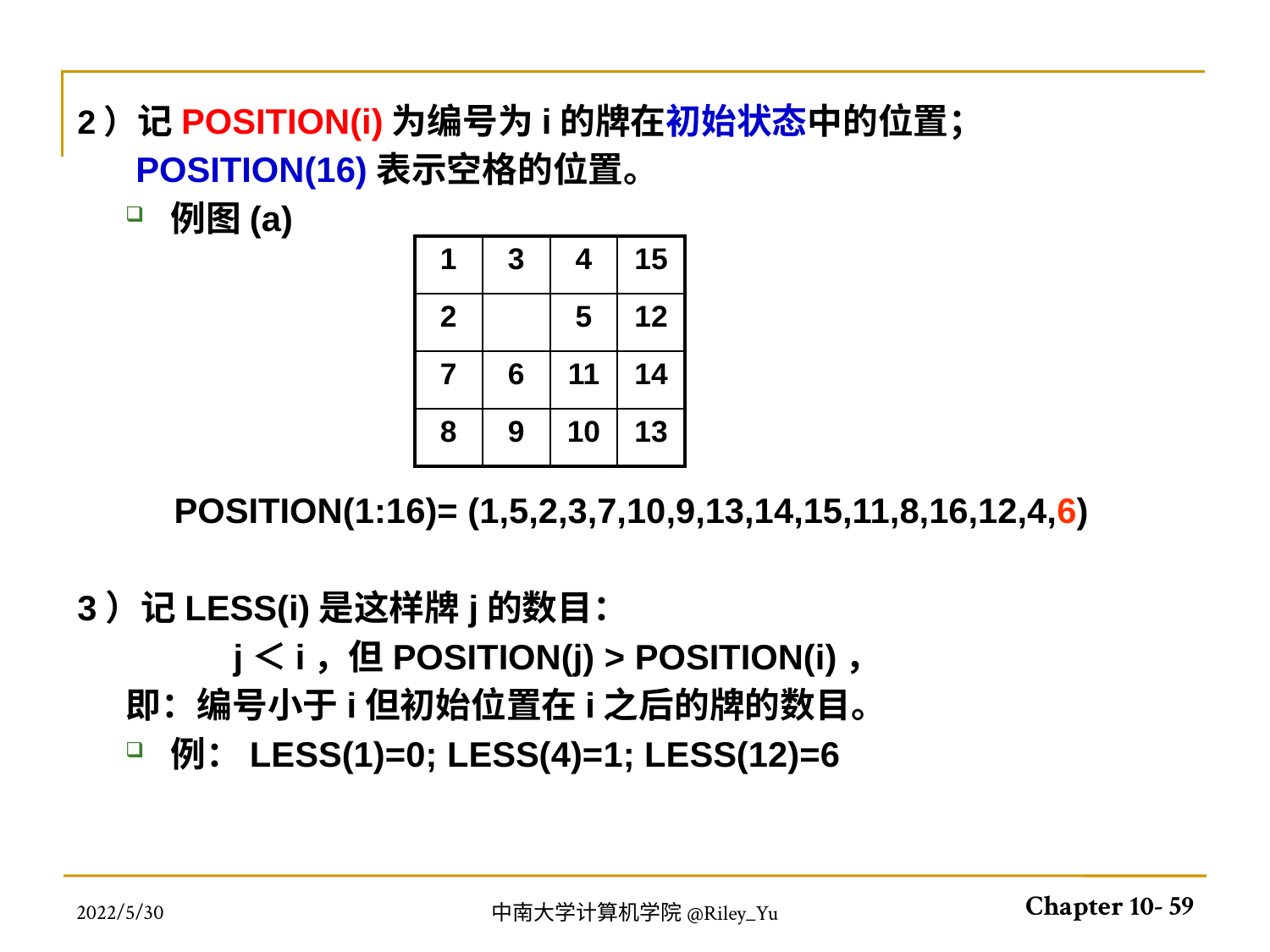

2）记POSITION(i)为编号为i的牌在初始状态中的位置；
      POSITION(16)表示空格的位置。
例图(a)

     POSITION(1:16)= (1,5,2,3,7,10,9,13,14,15,11,8,16,12,4,6)

3）记LESS(i)是这样牌j的数目：
                j＜i，但POSITION(j) > POSITION(i)，
     即：编号小于i但初始位置在i之后的牌的数目。
例：LESS(1)=0; LESS(4)=1; LESS(12)=6
| 1 | 3 | 4 | 15 |
| --- | --- | --- | --- |
| 2 |  | 5 | 12 |
| 7 | 6 | 11 | 14 |
| 8 | 9 | 10 | 13 |
2022/5/30
Chapter 10- 59
中南大学计算机学院@Riley_Yu